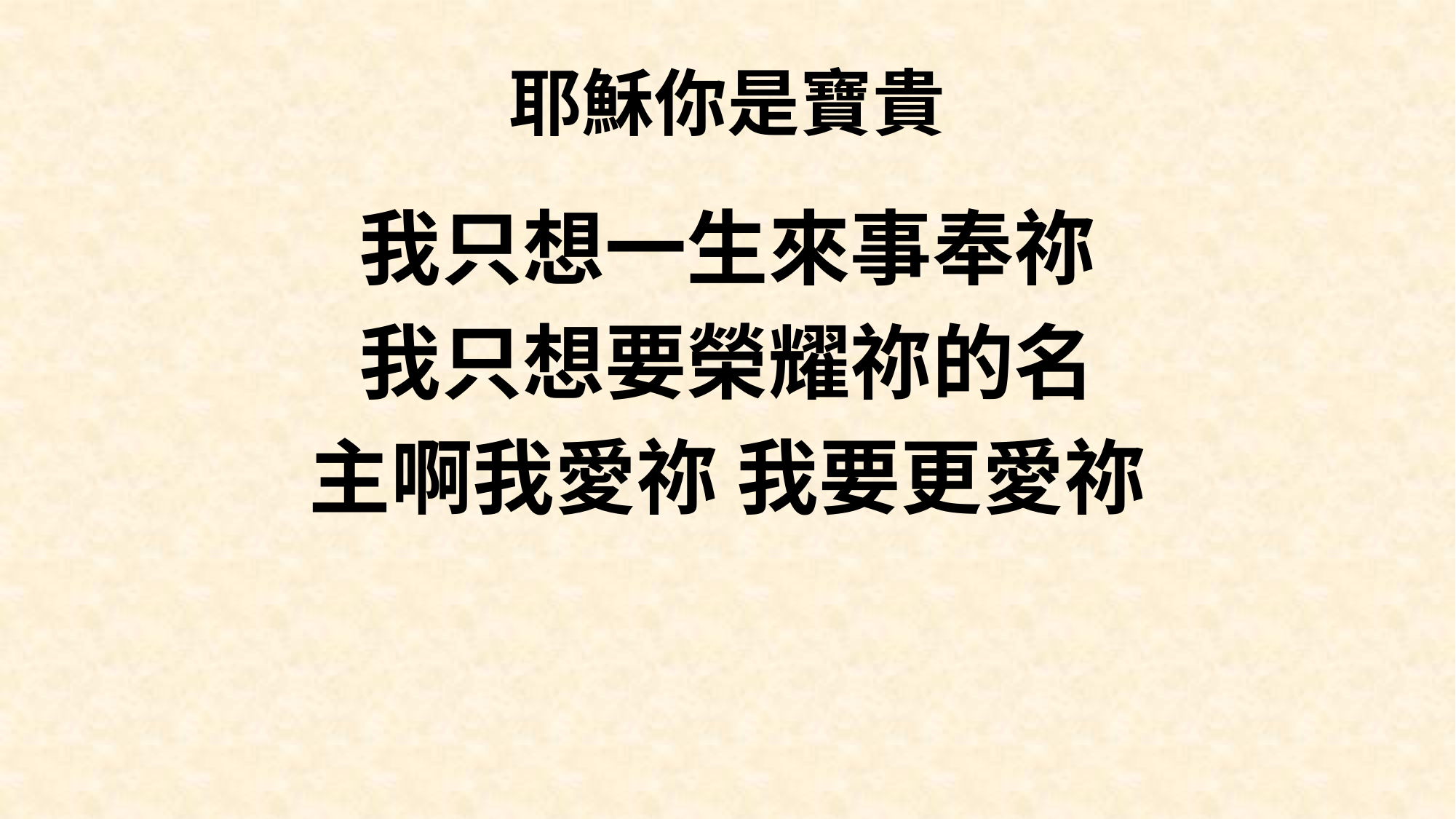

# 耶穌你是寶貴
我只想一生來事奉祢
我只想要榮耀祢的名
主啊我愛祢 我要更愛祢